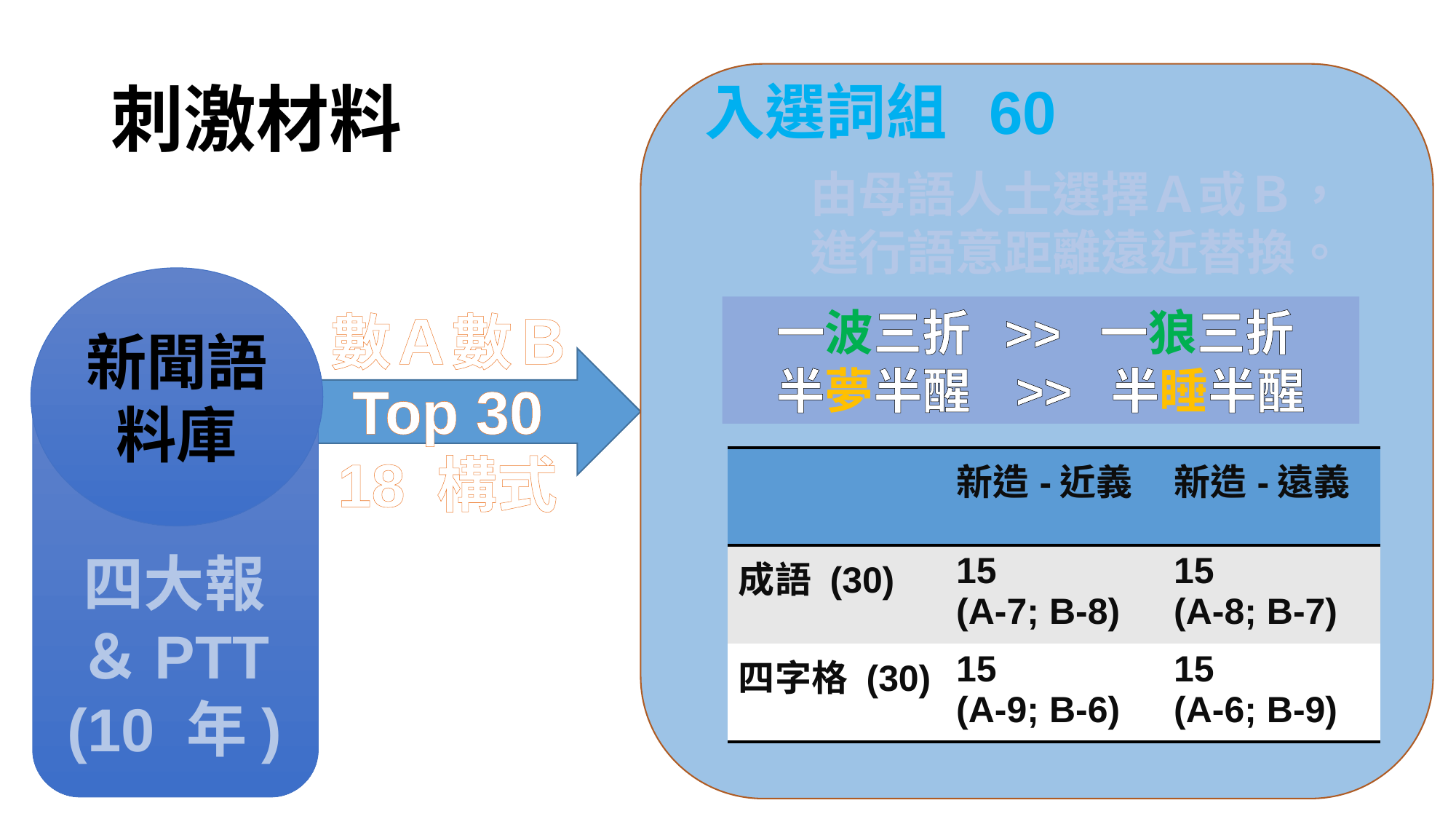

# 刺激材料

入選詞組  60
由母語人士選擇Ａ或Ｂ，
進行語意距離遠近替換。
新聞語料庫
一波三折  >>  一狼三折
半夢半醒   >>  半睡半醒
數Ａ數Ｂ

Top 30
18 構式

|  | 新造-近義 | 新造-遠義 |
| --- | --- | --- |
| 成語 (30) | 15 (A-7; B-8) | 15 (A-8; B-7) |
| 四字格 (30) | 15 (A-9; B-6) | 15 (A-6; B-9) |
四大報＆PTT
(10 年)